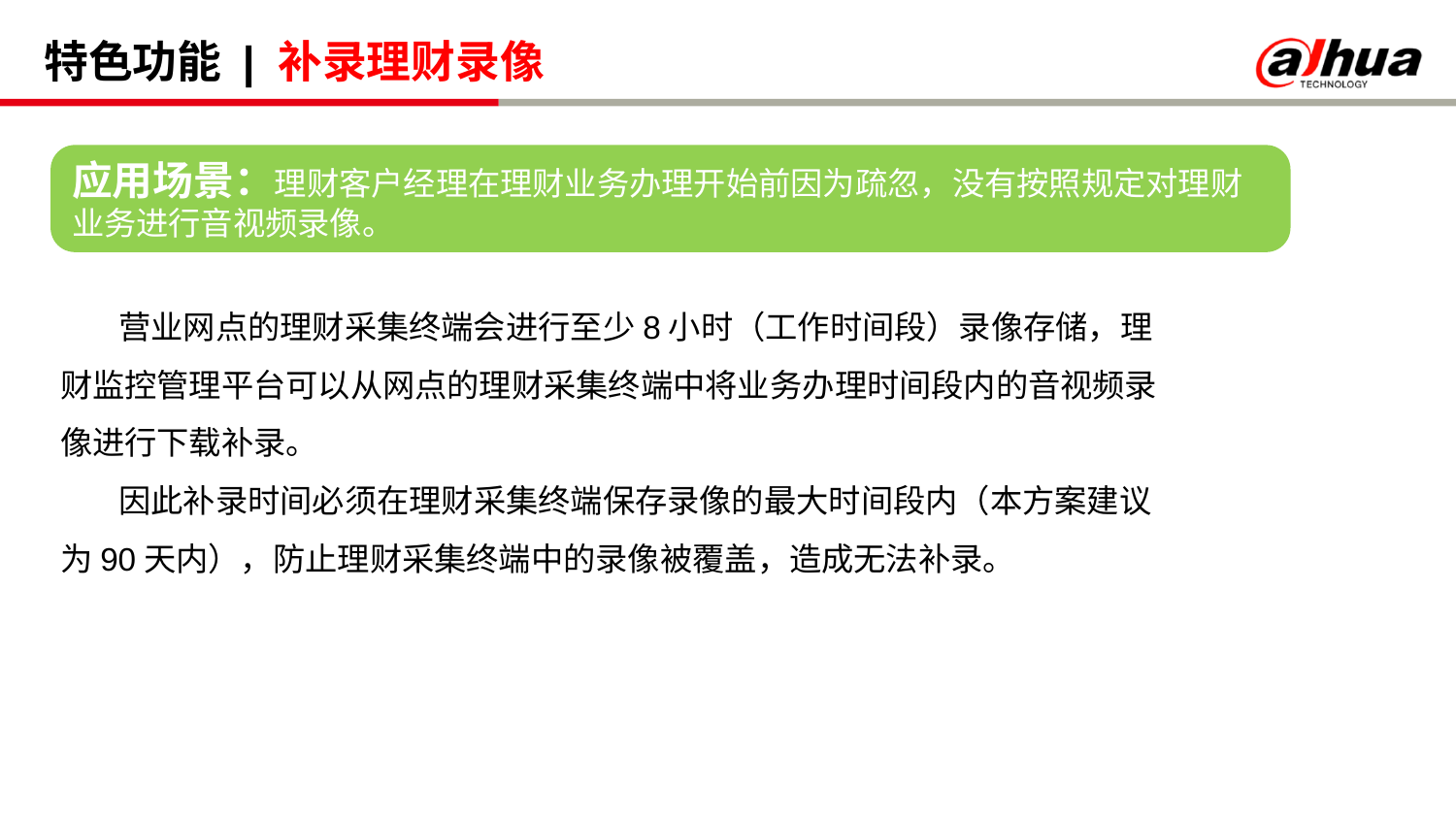

# 特色功能 | 补录理财录像
应用场景：理财客户经理在理财业务办理开始前因为疏忽，没有按照规定对理财业务进行音视频录像。
       营业网点的理财采集终端会进行至少8小时（工作时间段）录像存储，理财监控管理平台可以从网点的理财采集终端中将业务办理时间段内的音视频录像进行下载补录。
       因此补录时间必须在理财采集终端保存录像的最大时间段内（本方案建议为90天内），防止理财采集终端中的录像被覆盖，造成无法补录。